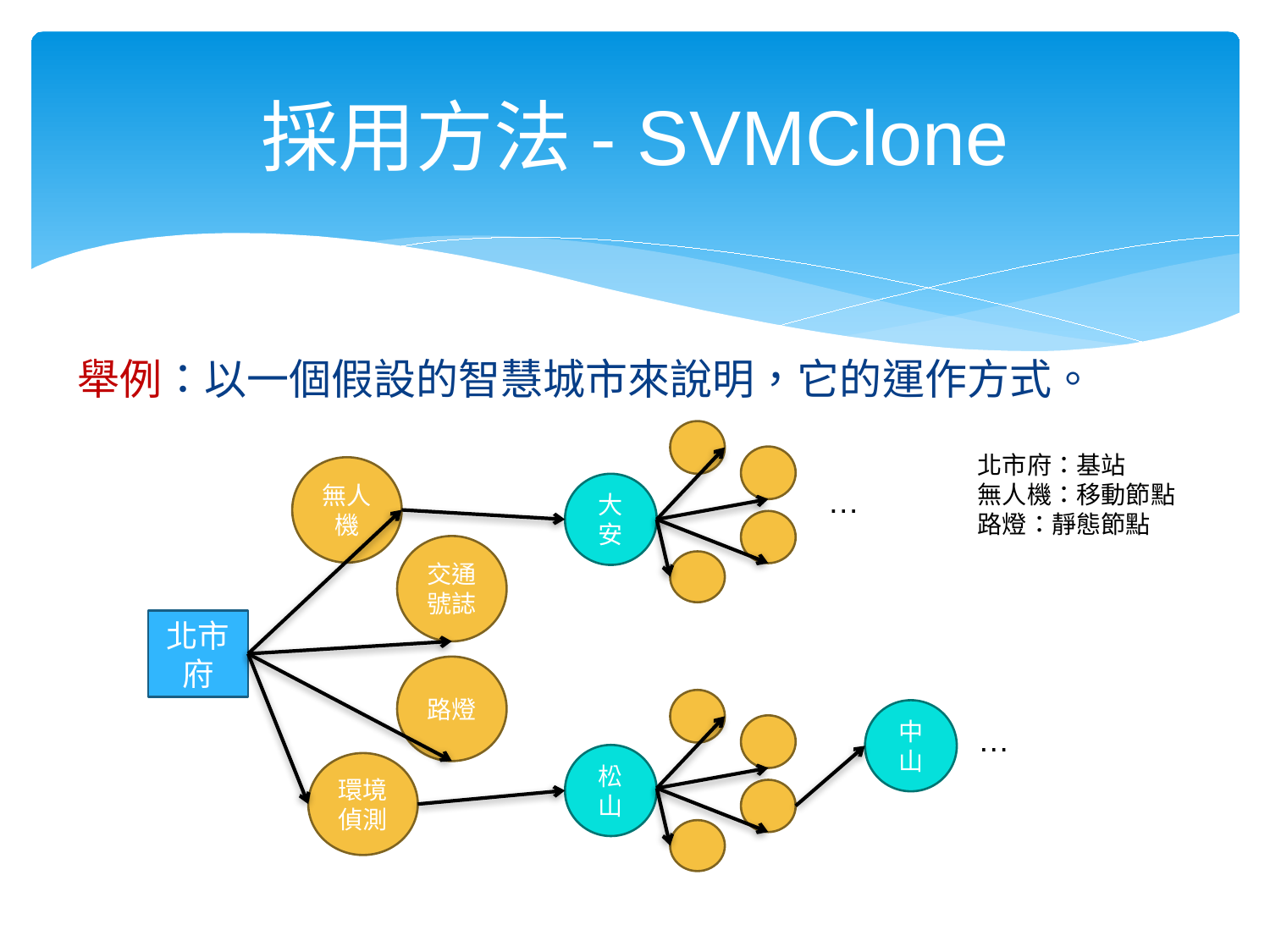

# 採用方法- SVMClone
舉例：以一個假設的智慧城市來說明，它的運作方式。

北市府：基站
無人機：移動節點
路燈：靜態節點

無人機
大安
…

交通號誌

北市府
路燈

中山
…

松山
環境偵測